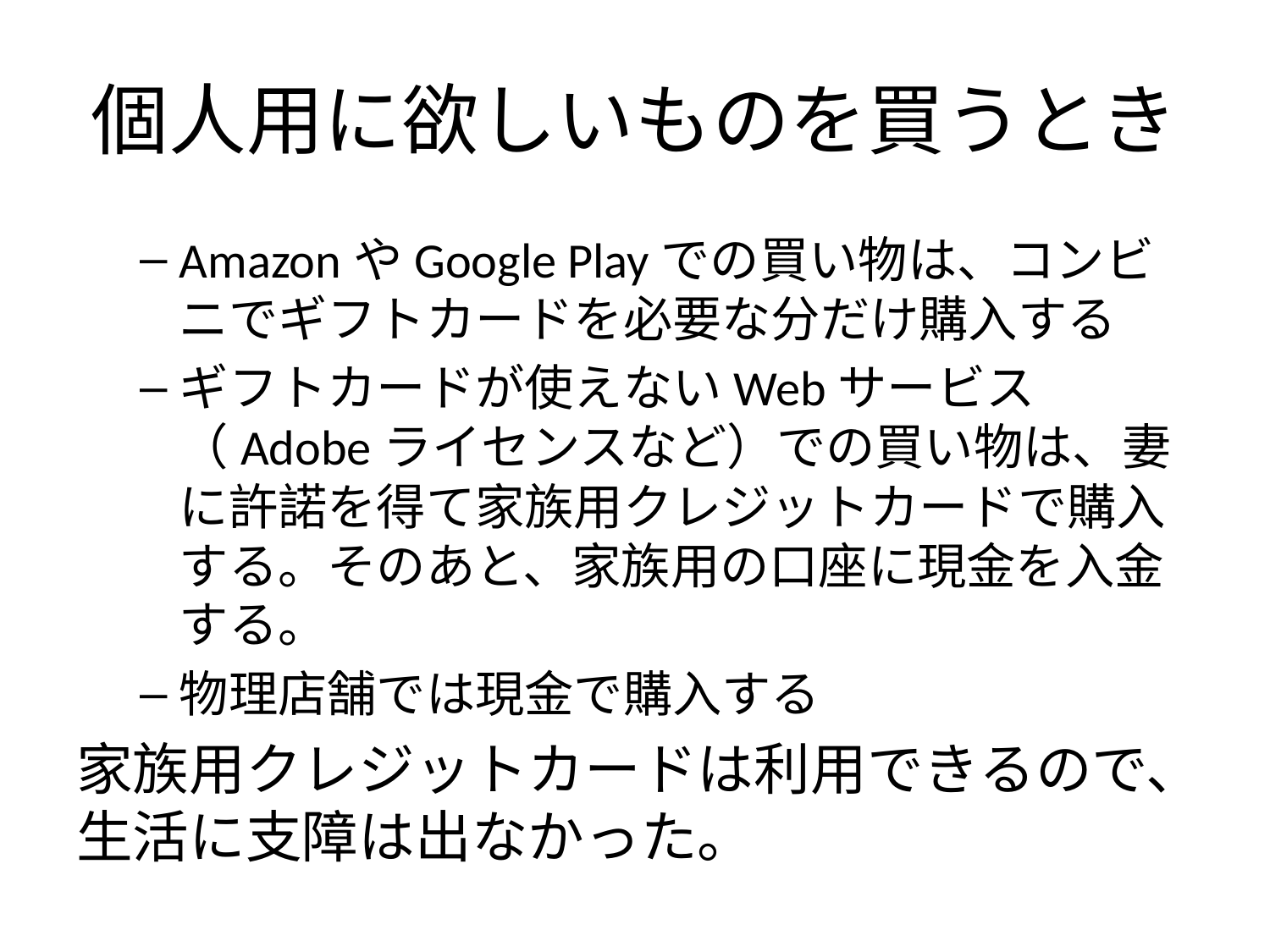

# 個人用に欲しいものを買うとき
AmazonやGoogle Playでの買い物は、コンビニでギフトカードを必要な分だけ購入する
ギフトカードが使えないWebサービス（Adobeライセンスなど）での買い物は、妻に許諾を得て家族用クレジットカードで購入する。そのあと、家族用の口座に現金を入金する。
物理店舗では現金で購入する
家族用クレジットカードは利用できるので、生活に支障は出なかった。